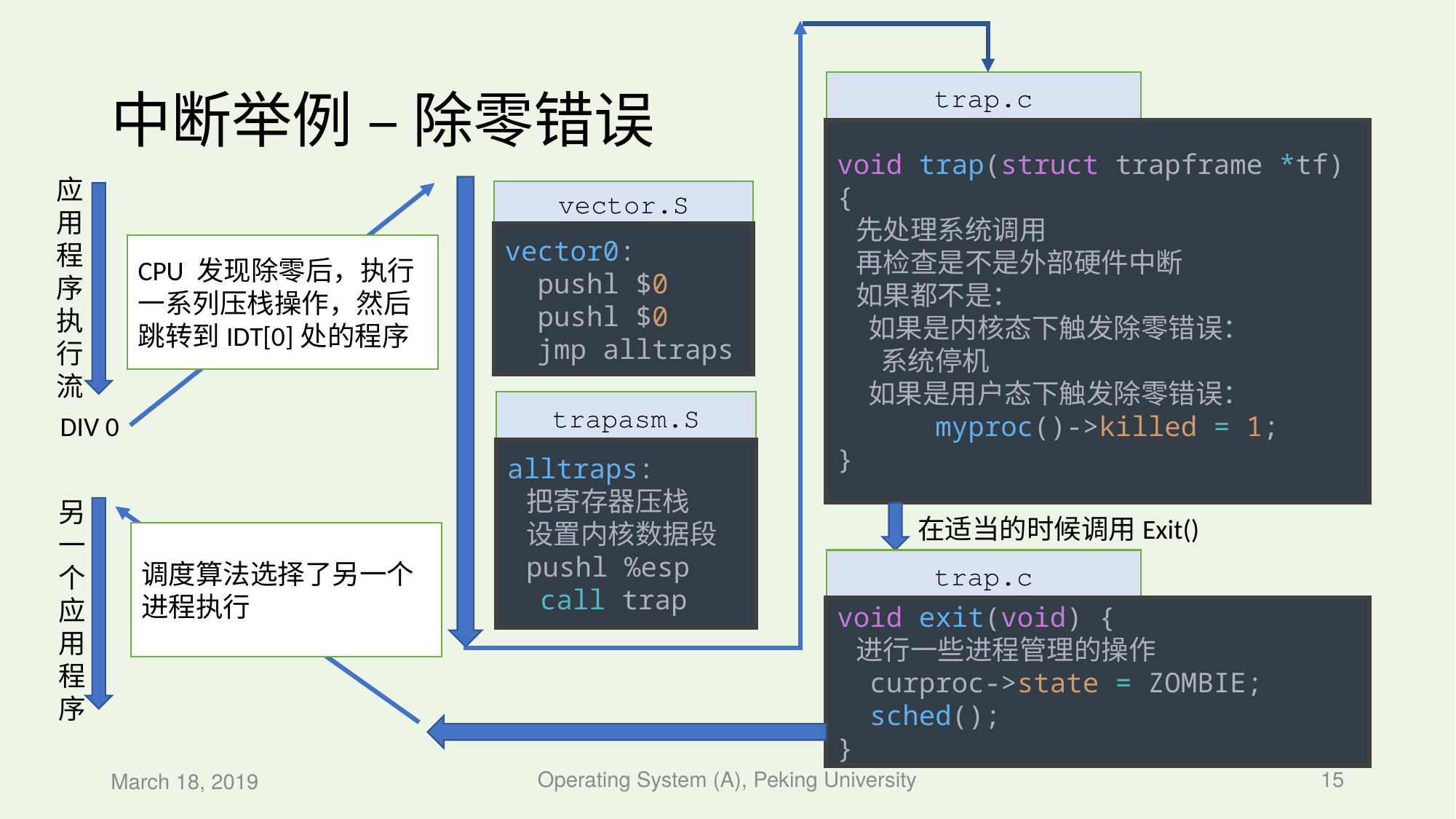

# 中断举例 – 除零错误
trap.c
void trap(struct trapframe *tf) {
  先处理系统调用
  再检查是不是外部硬件中断
  如果都不是：
    如果是内核态下触发除零错误：
      系统停机
    如果是用户态下触发除零错误：
      myproc()->killed = 1;
}
应用程序执行流

vector.S
vector0:
  pushl $0
  pushl $0
  jmp alltraps

CPU 发现除零后，执行一系列压栈操作，然后跳转到IDT[0]处的程序
trapasm.S
alltraps:
  把寄存器压栈
  设置内核数据段
  pushl %esp
  call trap
DIV 0
另一个
应用程序

在适当的时候调用Exit()
调度算法选择了另一个进程执行
trap.c
void exit(void) {
  进行一些进程管理的操作
  curproc->state = ZOMBIE;
  sched();
}

March 18, 2019
Operating System (A), Peking University
15